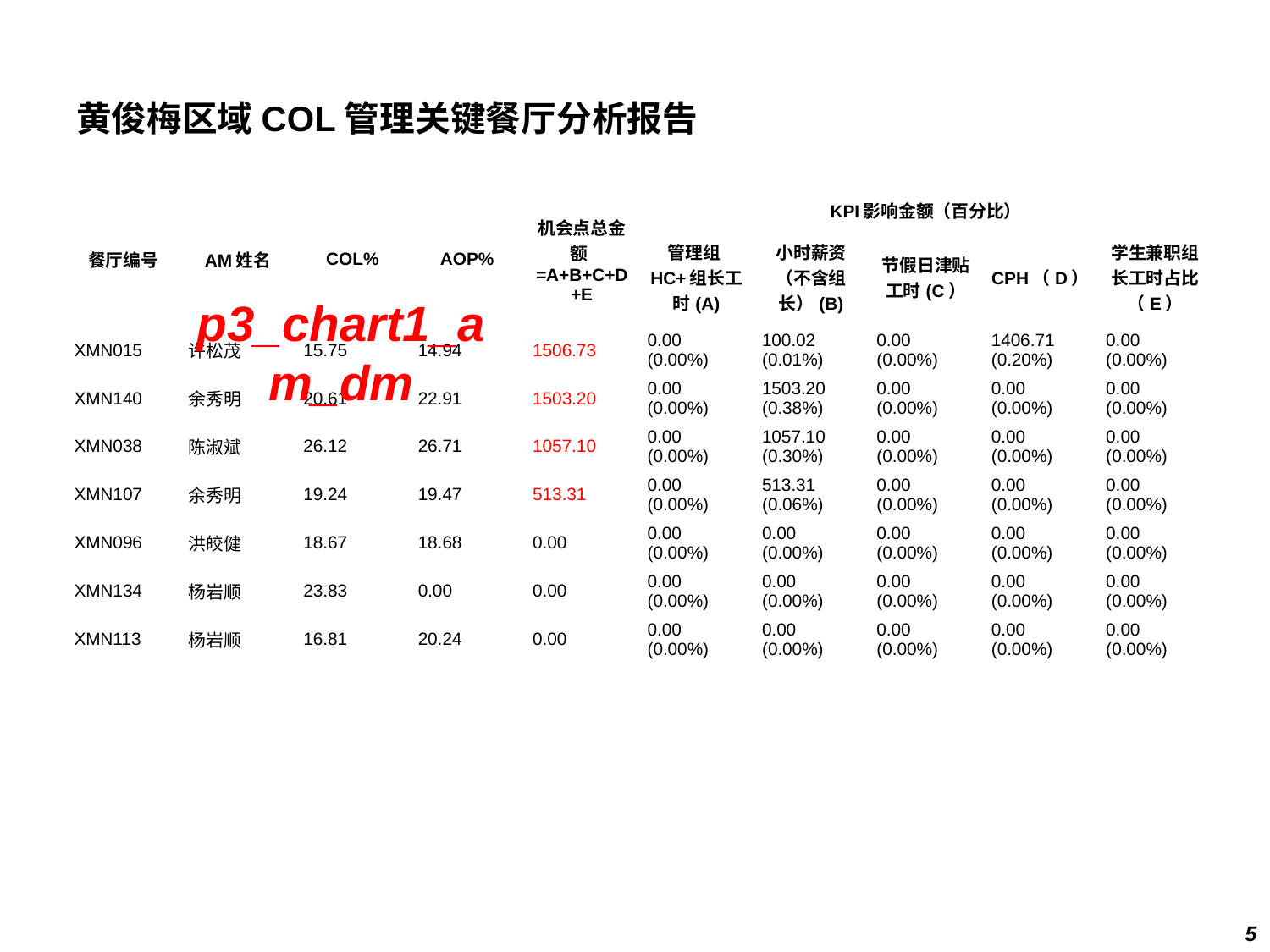

# 黄俊梅区域COL管理关键餐厅分析报告
| 餐厅编号 | AM姓名 | COL% | AOP% | 机会点总金额=A+B+C+D+E | KPI影响金额（百分比） |  |  |  |  |
| --- | --- | --- | --- | --- | --- | --- | --- | --- | --- |
|  |  |  |  |  | 管理组HC+组长工时(A) | 小时薪资（不含组长）(B) | 节假日津贴工时(C） | CPH（D） | 学生兼职组长工时占比（E） |
| XMN015 | 许松茂 | 15.75 | 14.94 | 1506.73 | 0.00 (0.00%) | 100.02 (0.01%) | 0.00 (0.00%) | 1406.71 (0.20%) | 0.00 (0.00%) |
| XMN140 | 余秀明 | 20.61 | 22.91 | 1503.20 | 0.00 (0.00%) | 1503.20 (0.38%) | 0.00 (0.00%) | 0.00 (0.00%) | 0.00 (0.00%) |
| XMN038 | 陈淑斌 | 26.12 | 26.71 | 1057.10 | 0.00 (0.00%) | 1057.10 (0.30%) | 0.00 (0.00%) | 0.00 (0.00%) | 0.00 (0.00%) |
| XMN107 | 余秀明 | 19.24 | 19.47 | 513.31 | 0.00 (0.00%) | 513.31 (0.06%) | 0.00 (0.00%) | 0.00 (0.00%) | 0.00 (0.00%) |
| XMN096 | 洪皎健 | 18.67 | 18.68 | 0.00 | 0.00 (0.00%) | 0.00 (0.00%) | 0.00 (0.00%) | 0.00 (0.00%) | 0.00 (0.00%) |
| XMN134 | 杨岩顺 | 23.83 | 0.00 | 0.00 | 0.00 (0.00%) | 0.00 (0.00%) | 0.00 (0.00%) | 0.00 (0.00%) | 0.00 (0.00%) |
| XMN113 | 杨岩顺 | 16.81 | 20.24 | 0.00 | 0.00 (0.00%) | 0.00 (0.00%) | 0.00 (0.00%) | 0.00 (0.00%) | 0.00 (0.00%) |
p3_chart1_am_dm